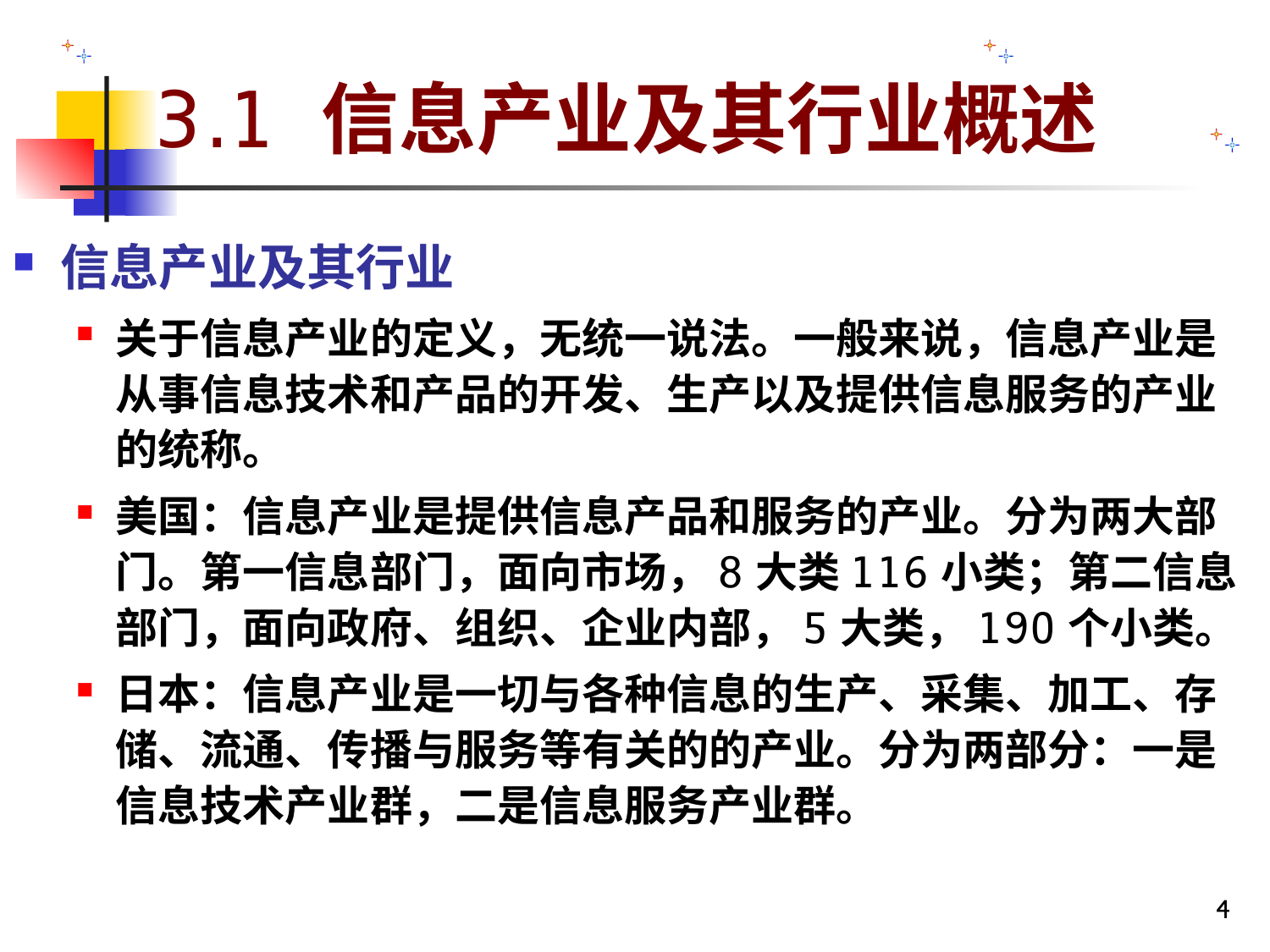

# 3.1 信息产业及其行业概述
信息产业及其行业
关于信息产业的定义，无统一说法。一般来说，信息产业是从事信息技术和产品的开发、生产以及提供信息服务的产业的统称。
美国：信息产业是提供信息产品和服务的产业。分为两大部门。第一信息部门，面向市场，8大类116小类；第二信息部门，面向政府、组织、企业内部，5大类，190个小类。
日本：信息产业是一切与各种信息的生产、采集、加工、存储、流通、传播与服务等有关的的产业。分为两部分：一是信息技术产业群，二是信息服务产业群。

4